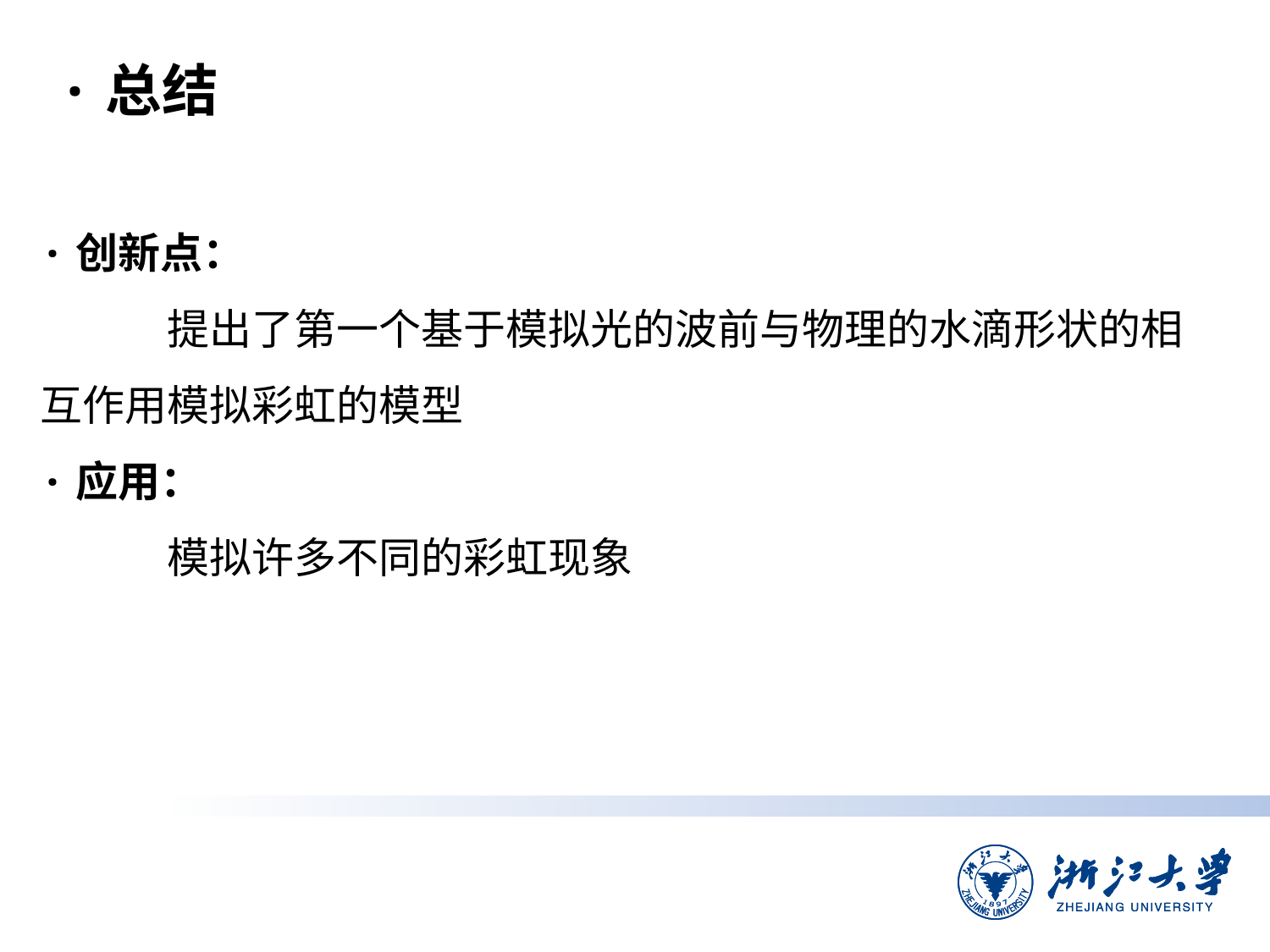

·总结
·创新点：
	提出了第一个基于模拟光的波前与物理的水滴形状的相互作用模拟彩虹的模型
·应用：
	模拟许多不同的彩虹现象